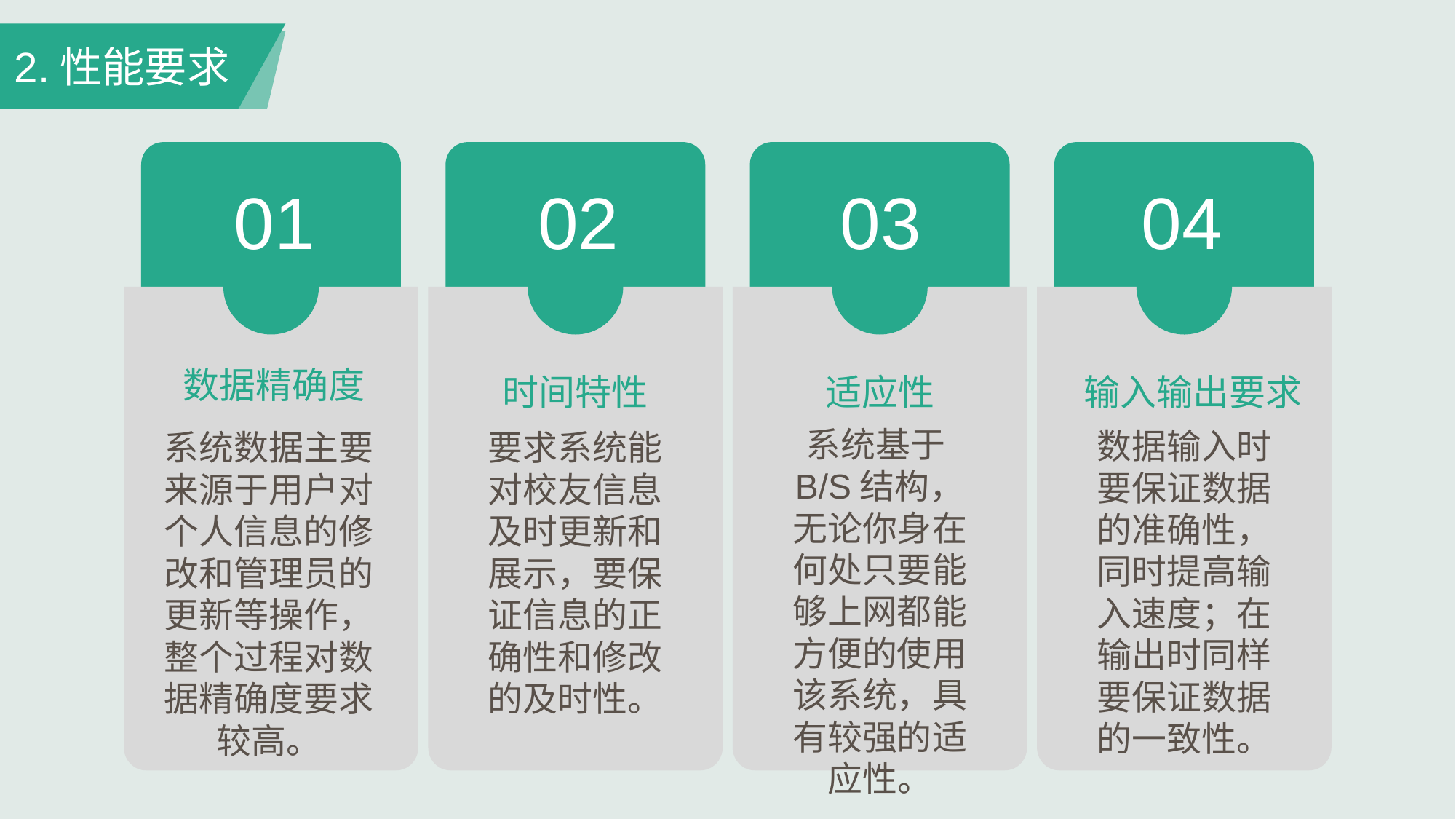

2.性能要求

01
02
03
04

数据精确度

时间特性
适应性
输入输出要求
系统基于B/S结构，无论你身在何处只要能够上网都能方便的使用该系统，具有较强的适应性。

数据输入时要保证数据的准确性，同时提高输入速度；在输出时同样要保证数据的一致性。

系统数据主要来源于用户对个人信息的修改和管理员的更新等操作，整个过程对数据精确度要求较高。
要求系统能对校友信息及时更新和展示，要保证信息的正确性和修改的及时性。